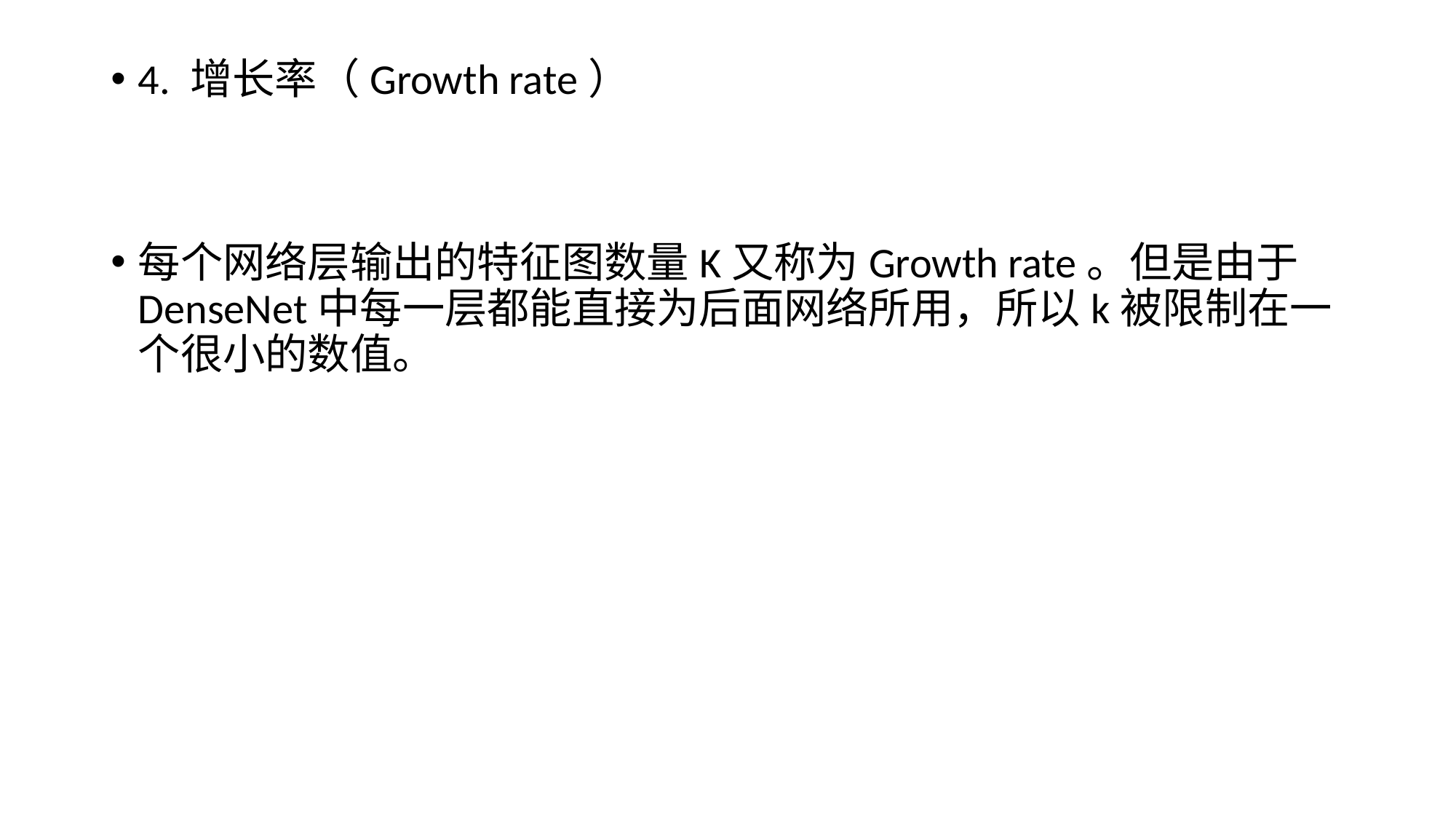

4. 增长率（Growth rate）

每个网络层输出的特征图数量K又称为Growth rate。但是由于DenseNet中每一层都能直接为后面网络所用，所以k被限制在一个很小的数值。